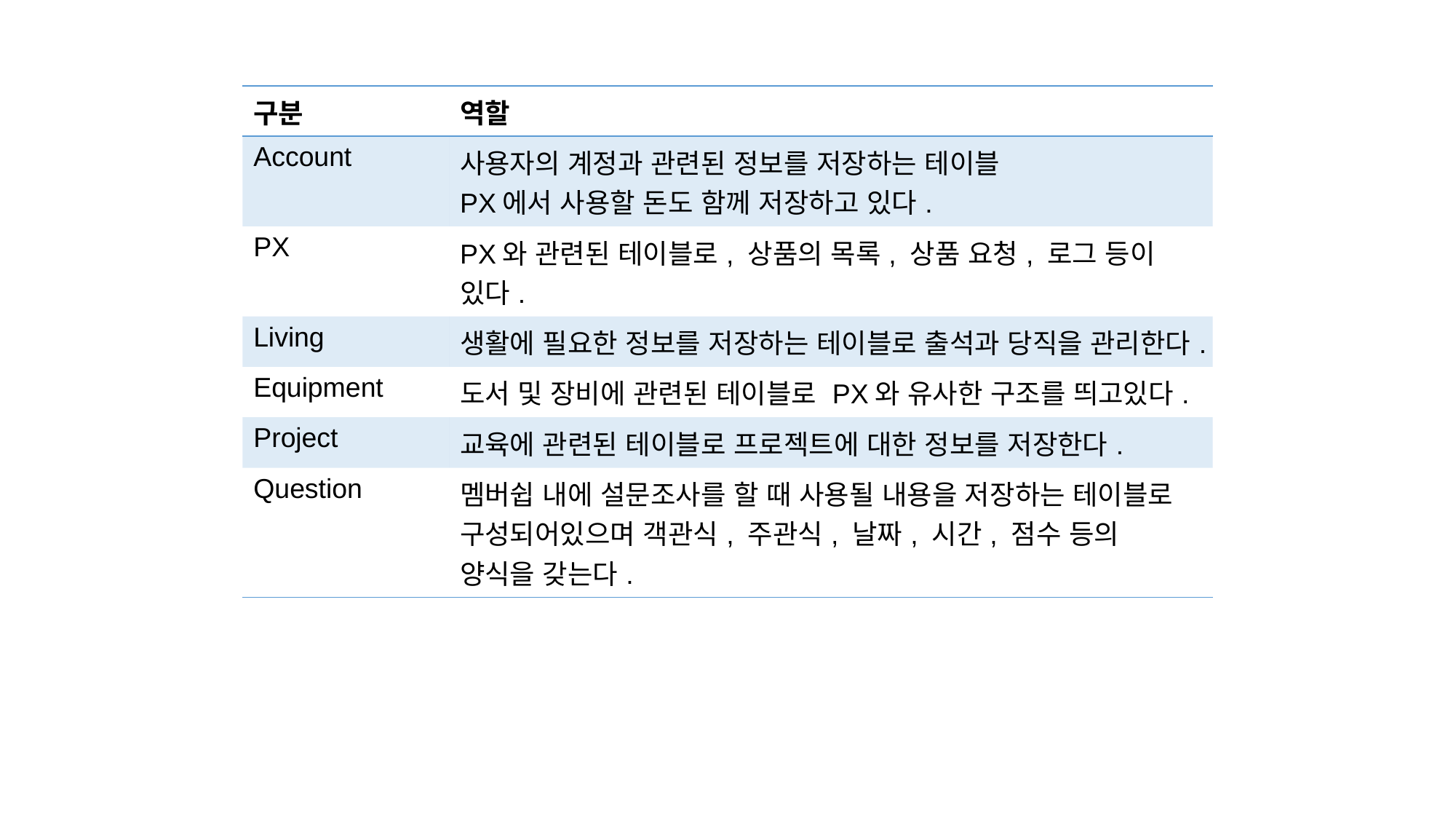

| 구분 | 역할 |
| --- | --- |
| Account | 사용자의 계정과 관련된 정보를 저장하는 테이블 PX에서 사용할 돈도 함께 저장하고 있다. |
| PX | PX와 관련된 테이블로, 상품의 목록, 상품 요청, 로그 등이 있다. |
| Living | 생활에 필요한 정보를 저장하는 테이블로 출석과 당직을 관리한다. |
| Equipment | 도서 및 장비에 관련된 테이블로 PX와 유사한 구조를 띄고있다. |
| Project | 교육에 관련된 테이블로 프로젝트에 대한 정보를 저장한다. |
| Question | 멤버쉽 내에 설문조사를 할 때 사용될 내용을 저장하는 테이블로 구성되어있으며 객관식, 주관식, 날짜, 시간, 점수 등의 양식을 갖는다. |